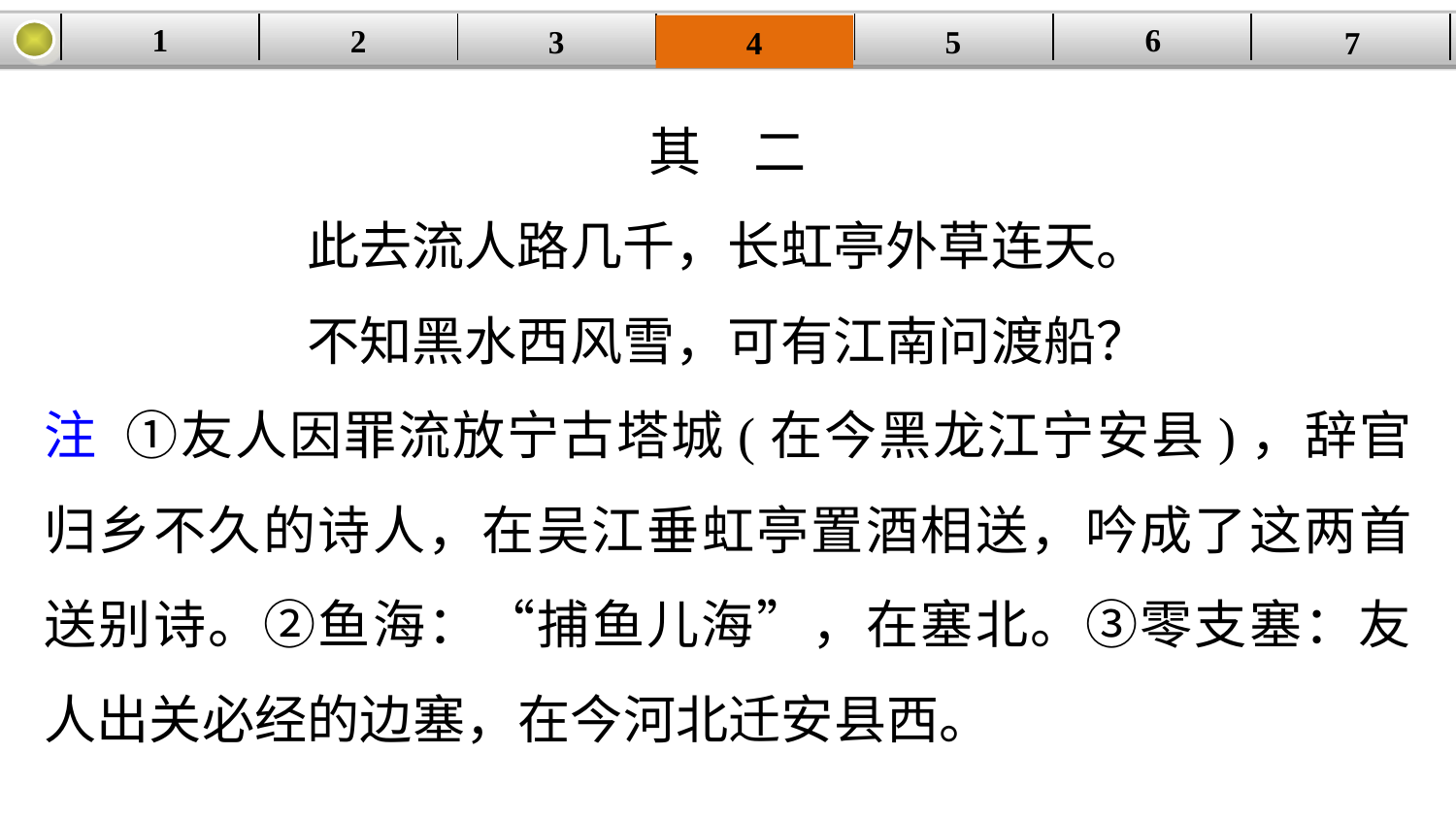

1
6
2
|  |  |  |  |  |  |  |
| --- | --- | --- | --- | --- | --- | --- |
3
5
7
4

其　二
此去流人路几千，长虹亭外草连天。
不知黑水西风雪，可有江南问渡船？
注  ①友人因罪流放宁古塔城(在今黑龙江宁安县)，辞官归乡不久的诗人，在吴江垂虹亭置酒相送，吟成了这两首送别诗。②鱼海：“捕鱼儿海”，在塞北。③零支塞：友人出关必经的边塞，在今河北迁安县西。